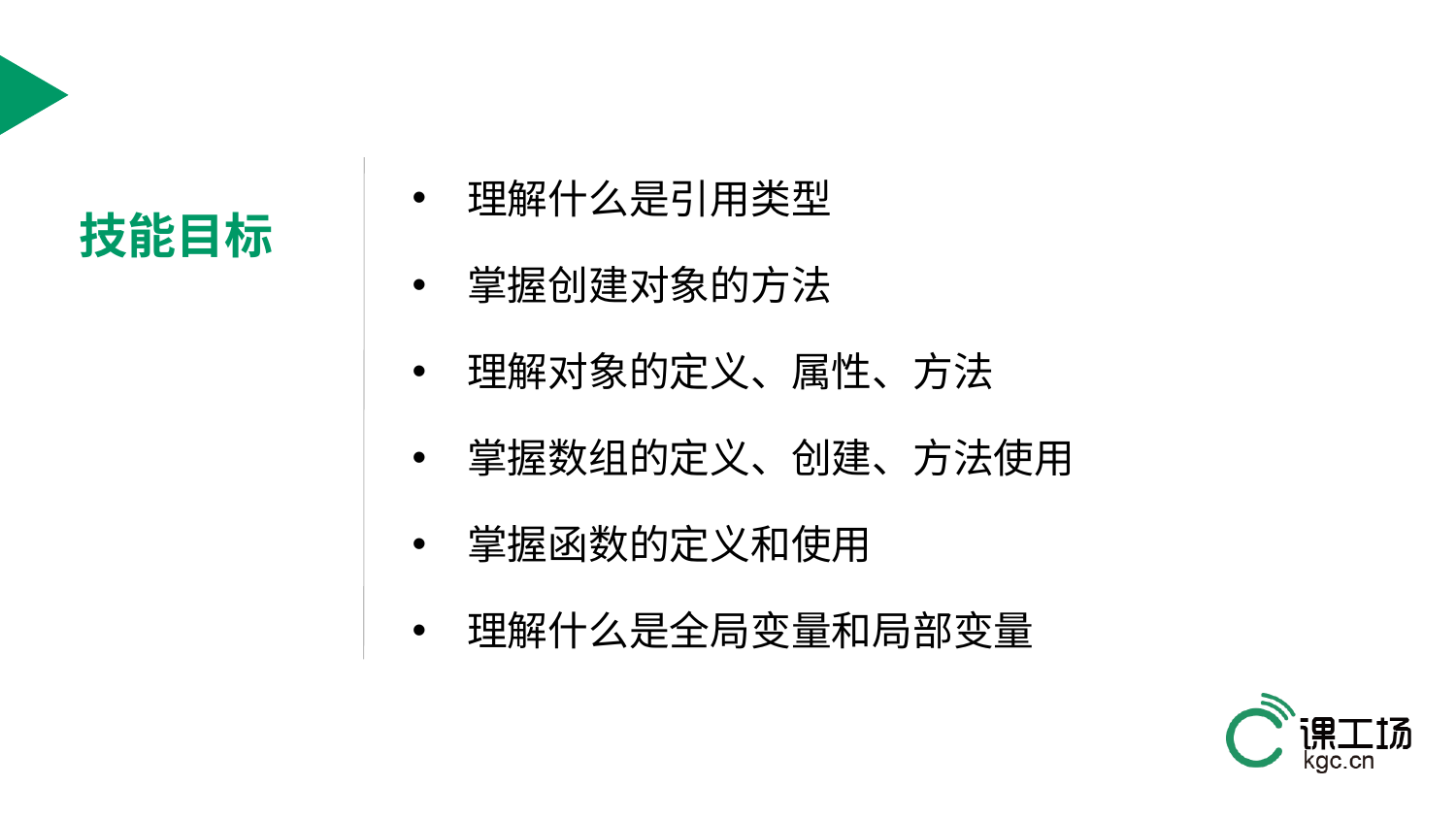

理解什么是引用类型
掌握创建对象的方法
理解对象的定义、属性、方法
掌握数组的定义、创建、方法使用
掌握函数的定义和使用
理解什么是全局变量和局部变量
技能目标